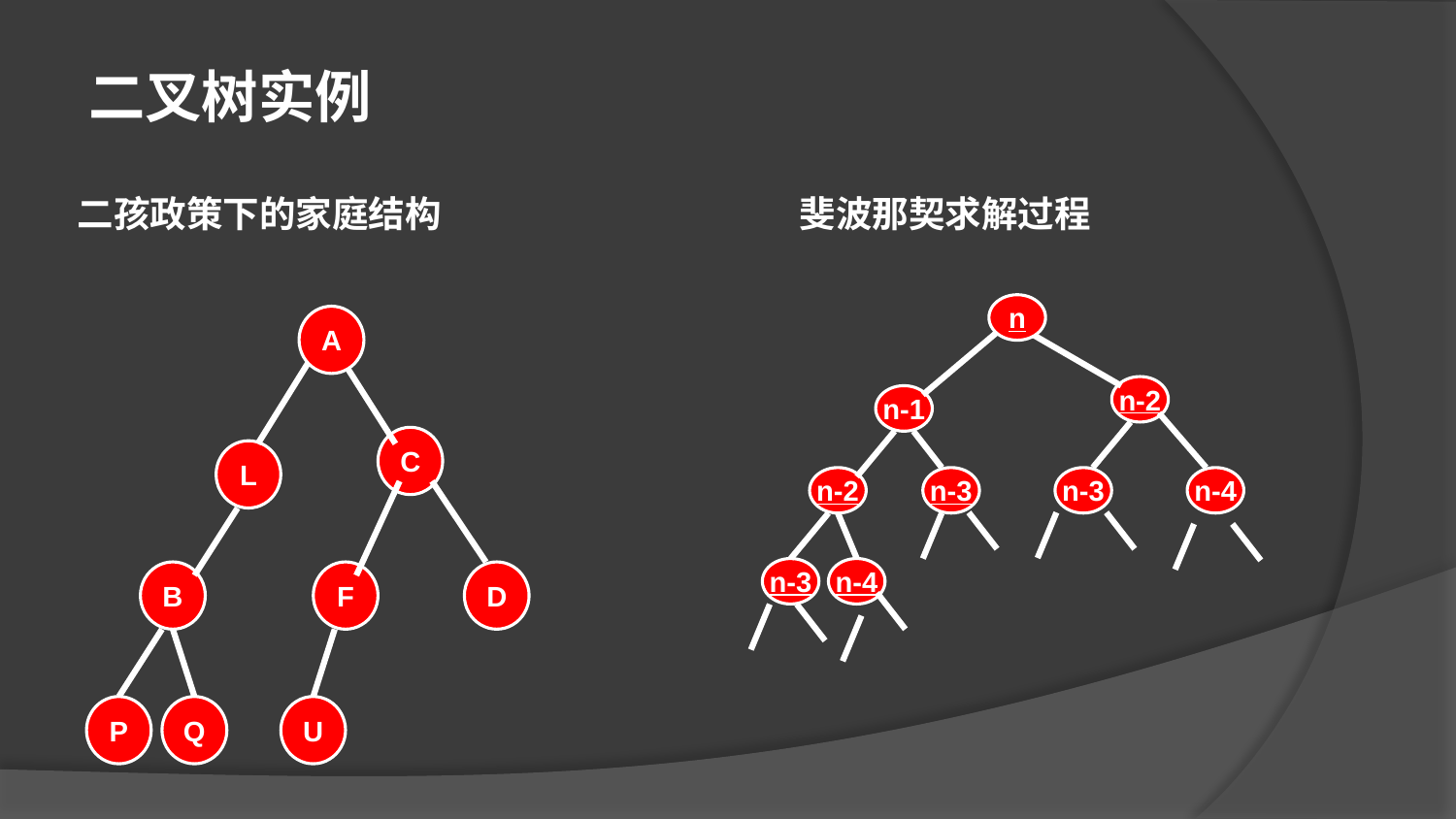

二叉树实例
斐波那契求解过程
二孩政策下的家庭结构
n

n-2
n-1

n-2
n-3
n-3
n-4

n-3
n-4

A

C
L

B
F
D

P
Q
U